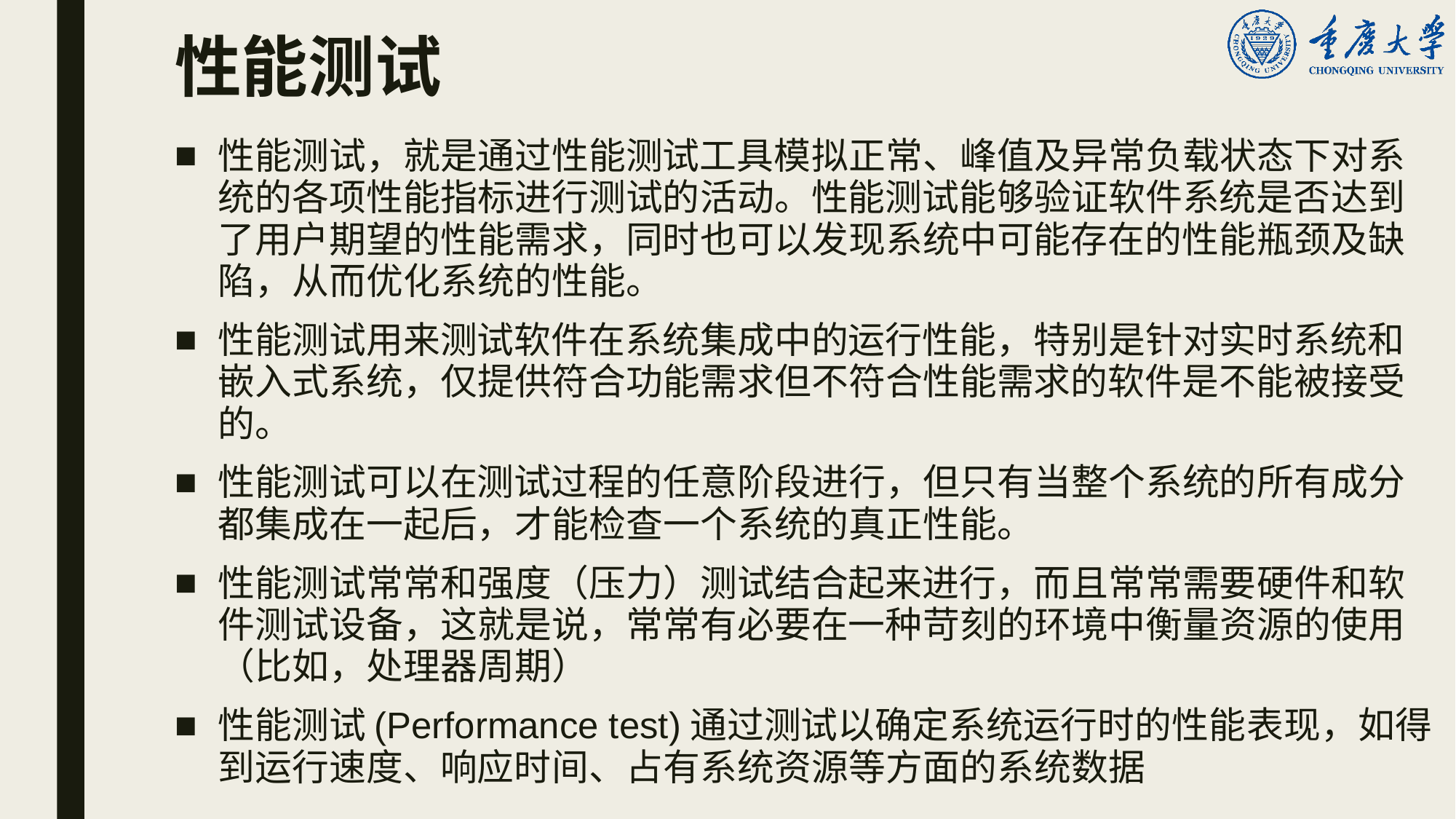

# 性能测试
性能测试，就是通过性能测试工具模拟正常、峰值及异常负载状态下对系统的各项性能指标进行测试的活动。性能测试能够验证软件系统是否达到了用户期望的性能需求，同时也可以发现系统中可能存在的性能瓶颈及缺陷，从而优化系统的性能。
性能测试用来测试软件在系统集成中的运行性能，特别是针对实时系统和嵌入式系统，仅提供符合功能需求但不符合性能需求的软件是不能被接受的。
性能测试可以在测试过程的任意阶段进行，但只有当整个系统的所有成分都集成在一起后，才能检查一个系统的真正性能。
性能测试常常和强度（压力）测试结合起来进行，而且常常需要硬件和软件测试设备，这就是说，常常有必要在一种苛刻的环境中衡量资源的使用（比如，处理器周期）
性能测试(Performance test)通过测试以确定系统运行时的性能表现，如得到运行速度、响应时间、占有系统资源等方面的系统数据